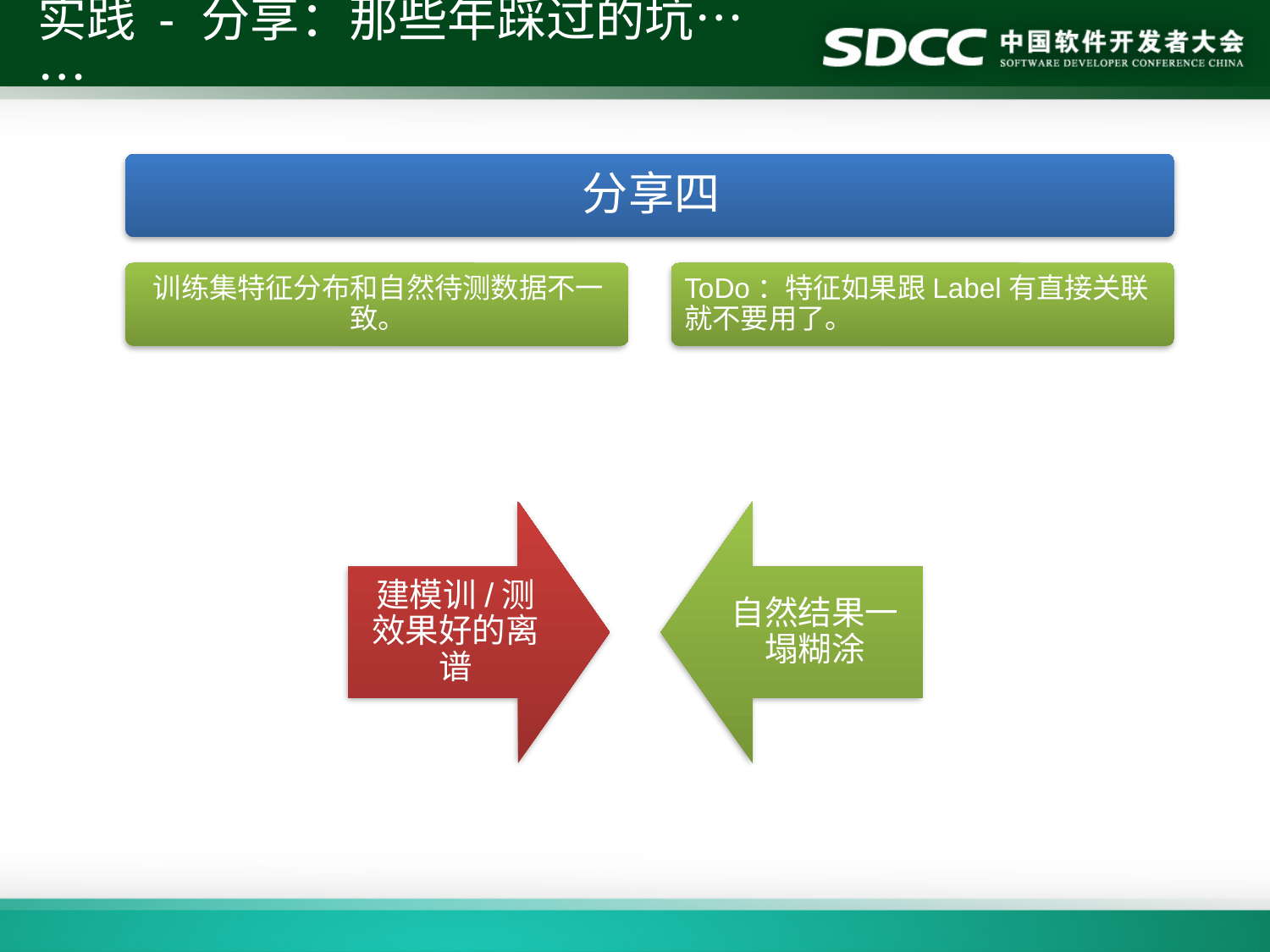

# 实践 - 分享：那些年踩过的坑……
分享四
训练集特征分布和自然待测数据不一致。
ToDo：特征如果跟Label有直接关联就不要用了。
建模训/测效果好的离谱
自然结果一塌糊涂